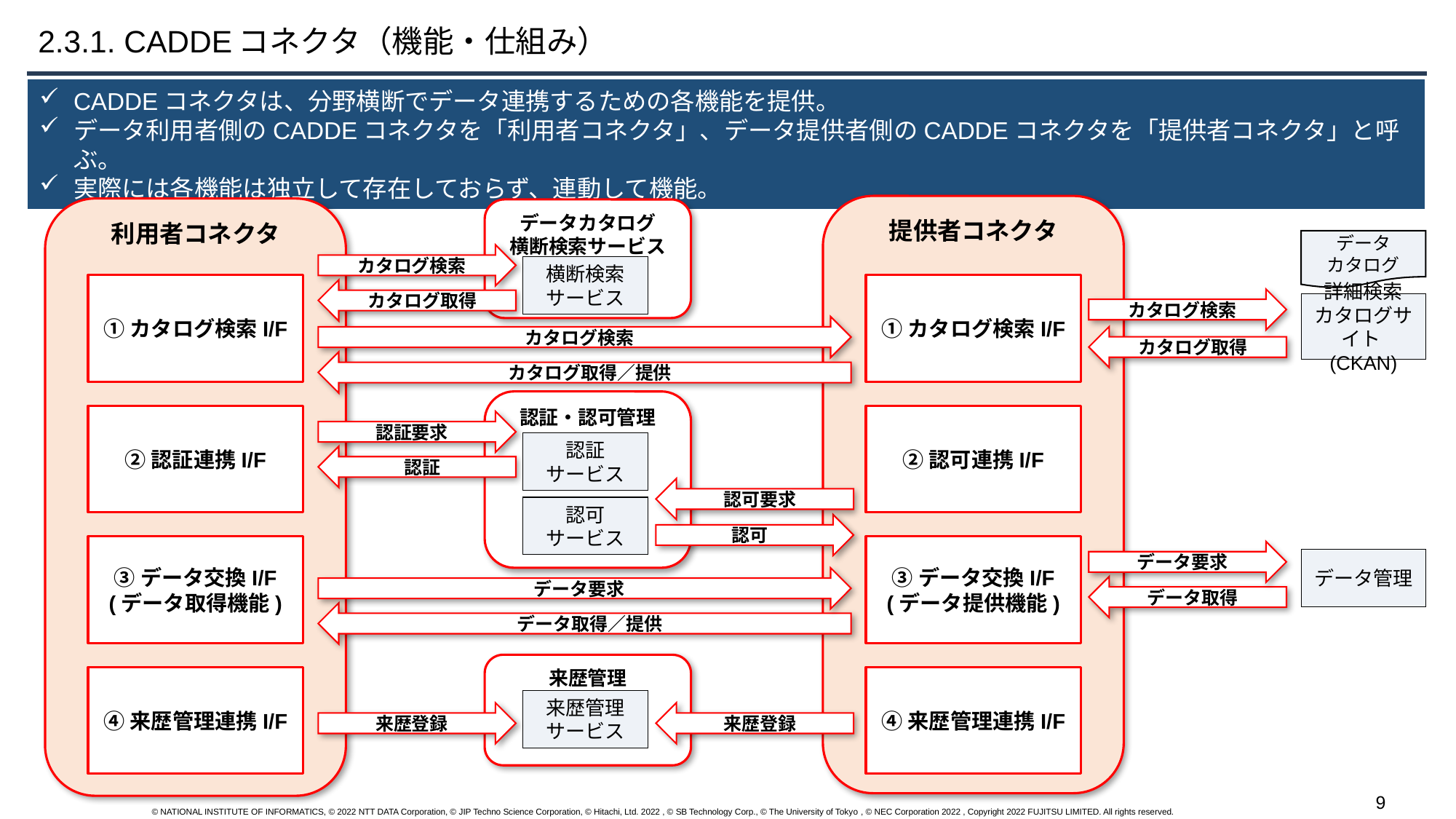

2.3.1. CADDEコネクタ（機能・仕組み）
CADDEコネクタは、分野横断でデータ連携するための各機能を提供。
データ利用者側のCADDEコネクタを「利用者コネクタ」、データ提供者側のCADDEコネクタを「提供者コネクタ」と呼ぶ。
実際には各機能は独立して存在しておらず、連動して機能。
提供者コネクタ
利用者コネクタ
データカタログ
横断検索サービス
データ
カタログ
カタログ検索
横断検索
サービス
①カタログ検索I/F
①カタログ検索I/F
カタログ取得
カタログ検索
詳細検索
カタログサイト(CKAN)
カタログ検索
カタログ取得
カタログ取得／提供
認証・認可管理
②認証連携I/F
②認可連携I/F
認証要求
認証
サービス
認証
認可要求
認可
サービス
認可
③データ交換I/F
(データ取得機能)
③データ交換I/F
(データ提供機能)
データ要求
データ管理
データ要求
データ取得
データ取得／提供
来歴管理
④来歴管理連携I/F
④来歴管理連携I/F
来歴管理
サービス
来歴登録
来歴登録